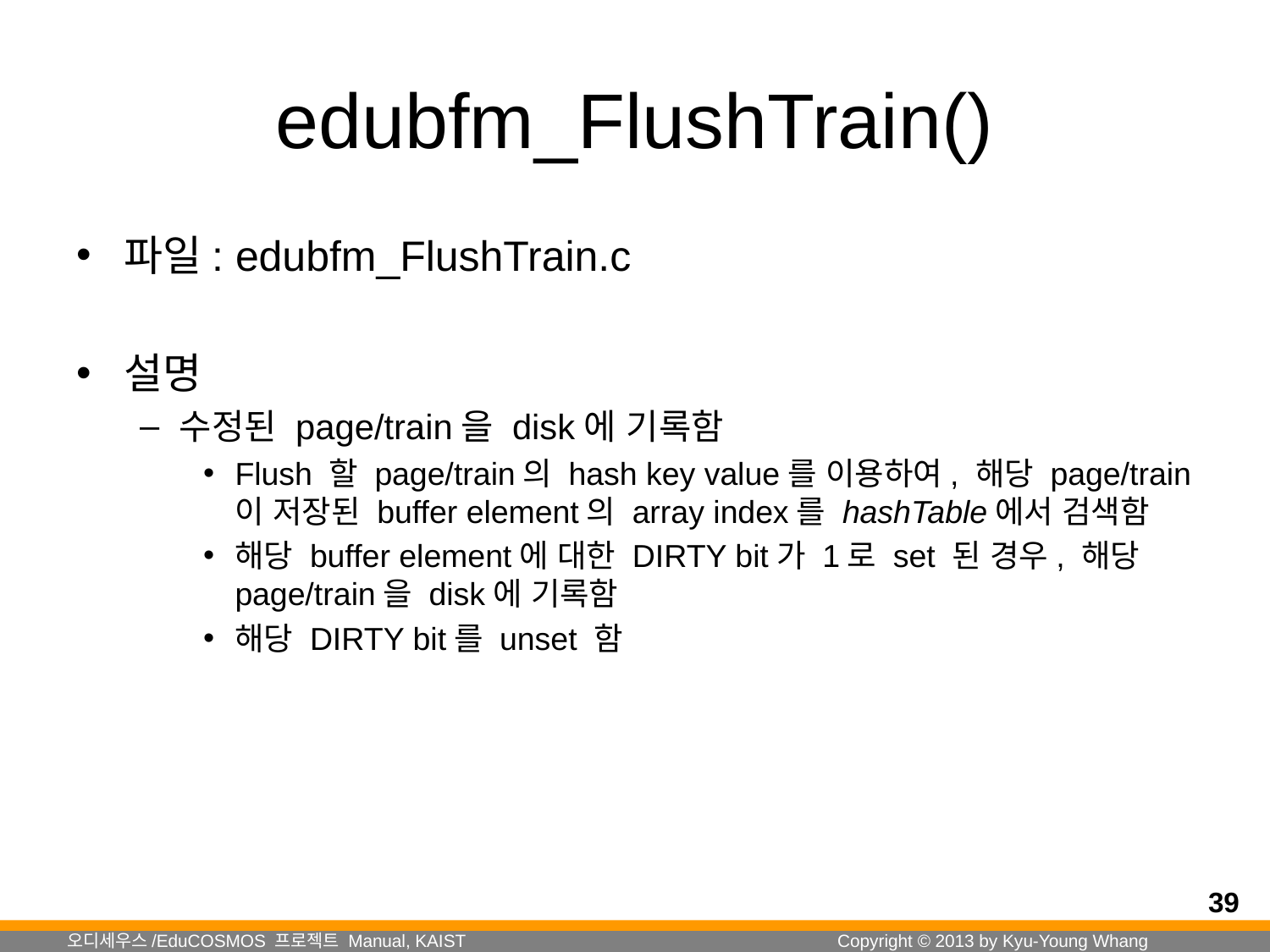

# edubfm_FlushTrain()
파일: edubfm_FlushTrain.c

설명
수정된 page/train을 disk에 기록함
Flush 할 page/train의 hash key value를 이용하여, 해당 page/train이 저장된 buffer element의 array index를 hashTable에서 검색함
해당 buffer element에 대한 DIRTY bit가 1로 set 된 경우, 해당 page/train을 disk에 기록함
해당 DIRTY bit를 unset 함